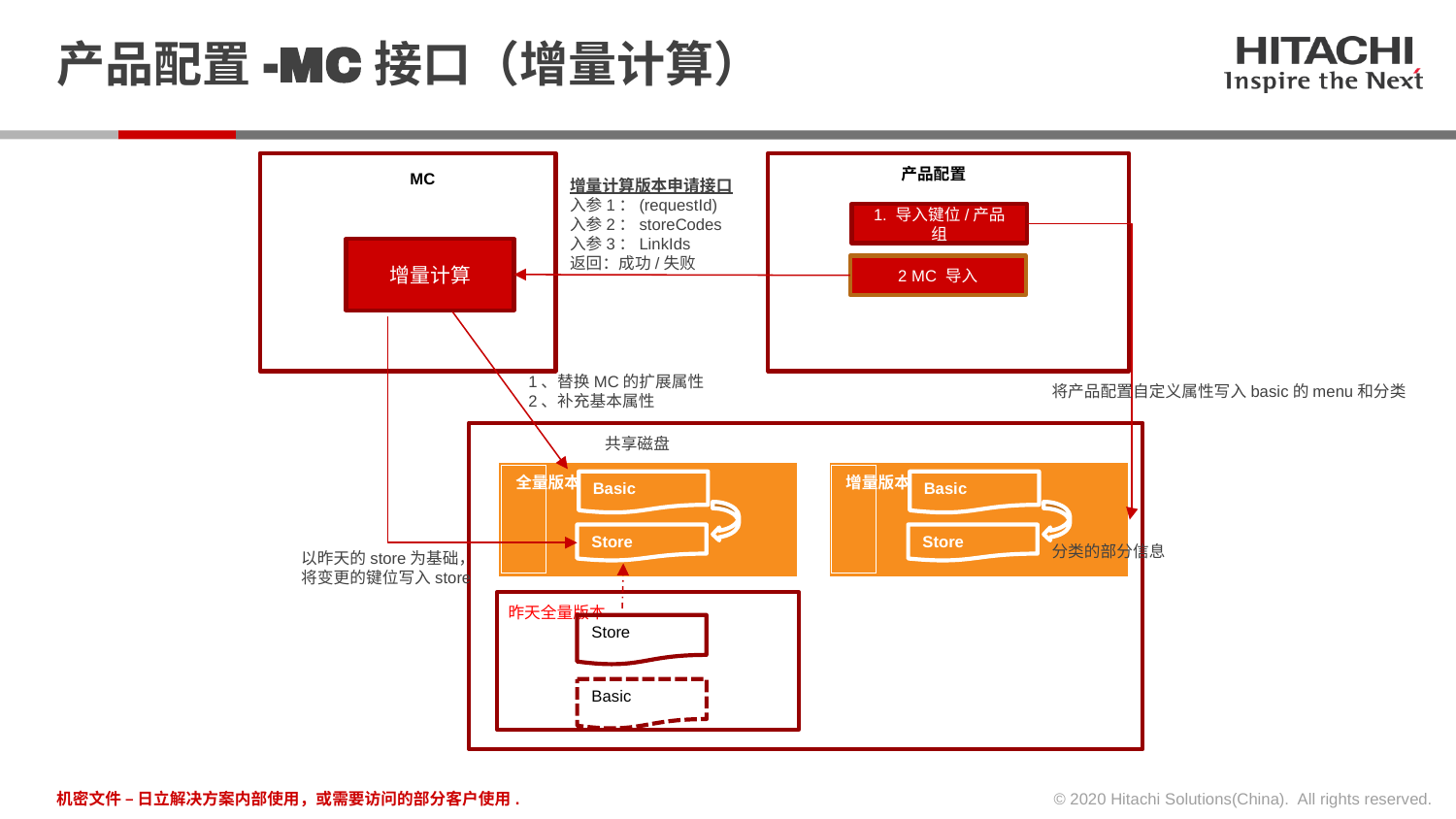

# 产品配置-MC接口（增量计算）

产品配置
MC
1. 导入键位/产品组
增量计算
2 MC 导入
1、替换MC的扩展属性
2、补充基本属性
将产品配置自定义属性写入basic的menu和分类

共享磁盘

全量版本

增量版本

Basic
Basic

Store
Store
分类的部分信息

以昨天的store为基础，
将变更的键位写入store

昨天全量版本
Store
Basic
增量计算版本申请接口
入参1：(requestId)
入参2：storeCodes
入参3：LinkIds
返回：成功/失败